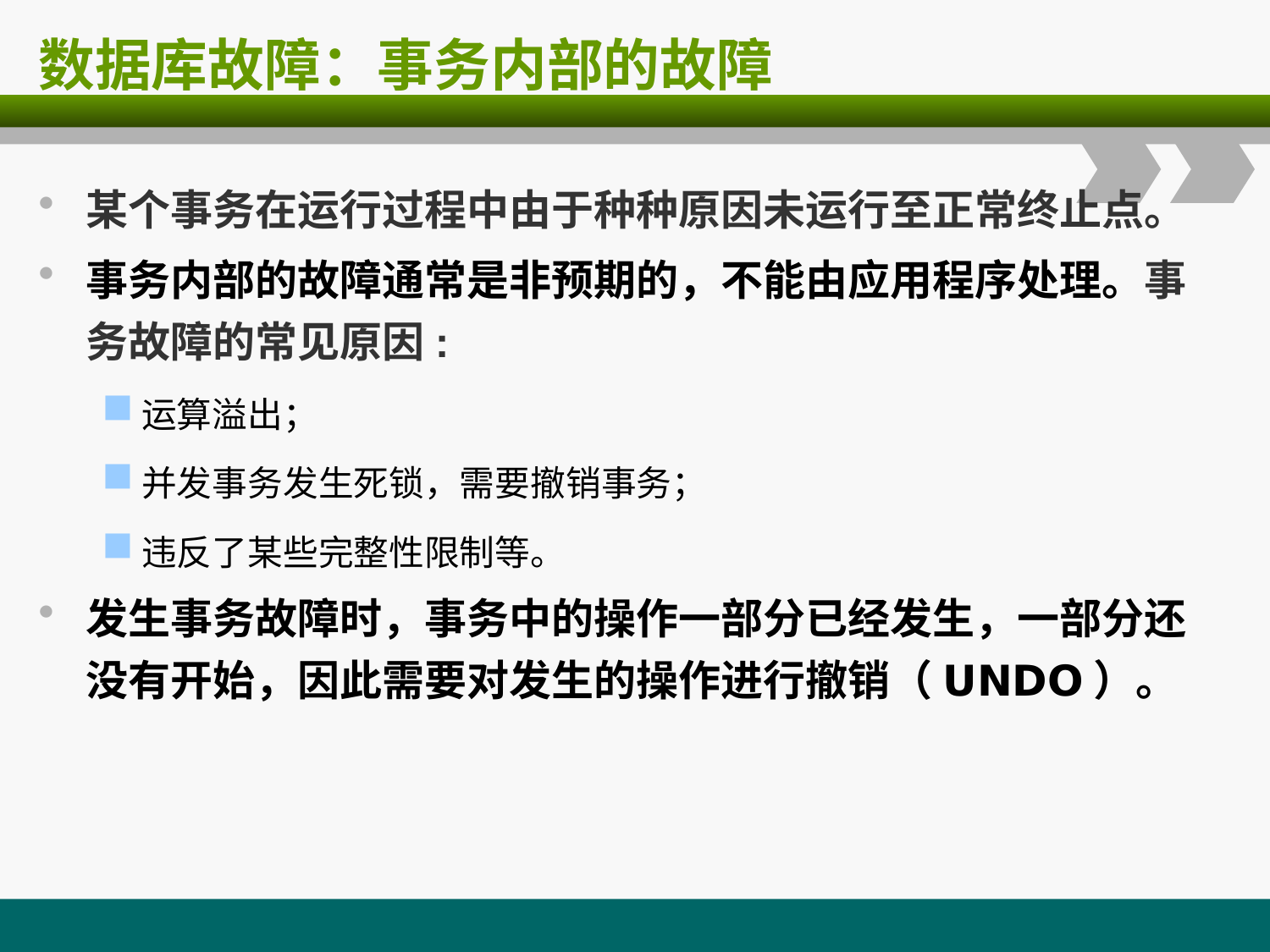

# 数据库故障：事务内部的故障
某个事务在运行过程中由于种种原因未运行至正常终止点。
事务内部的故障通常是非预期的，不能由应用程序处理。事务故障的常见原因:
运算溢出；
并发事务发生死锁，需要撤销事务；
违反了某些完整性限制等。
发生事务故障时，事务中的操作一部分已经发生，一部分还没有开始，因此需要对发生的操作进行撤销（UNDO）。